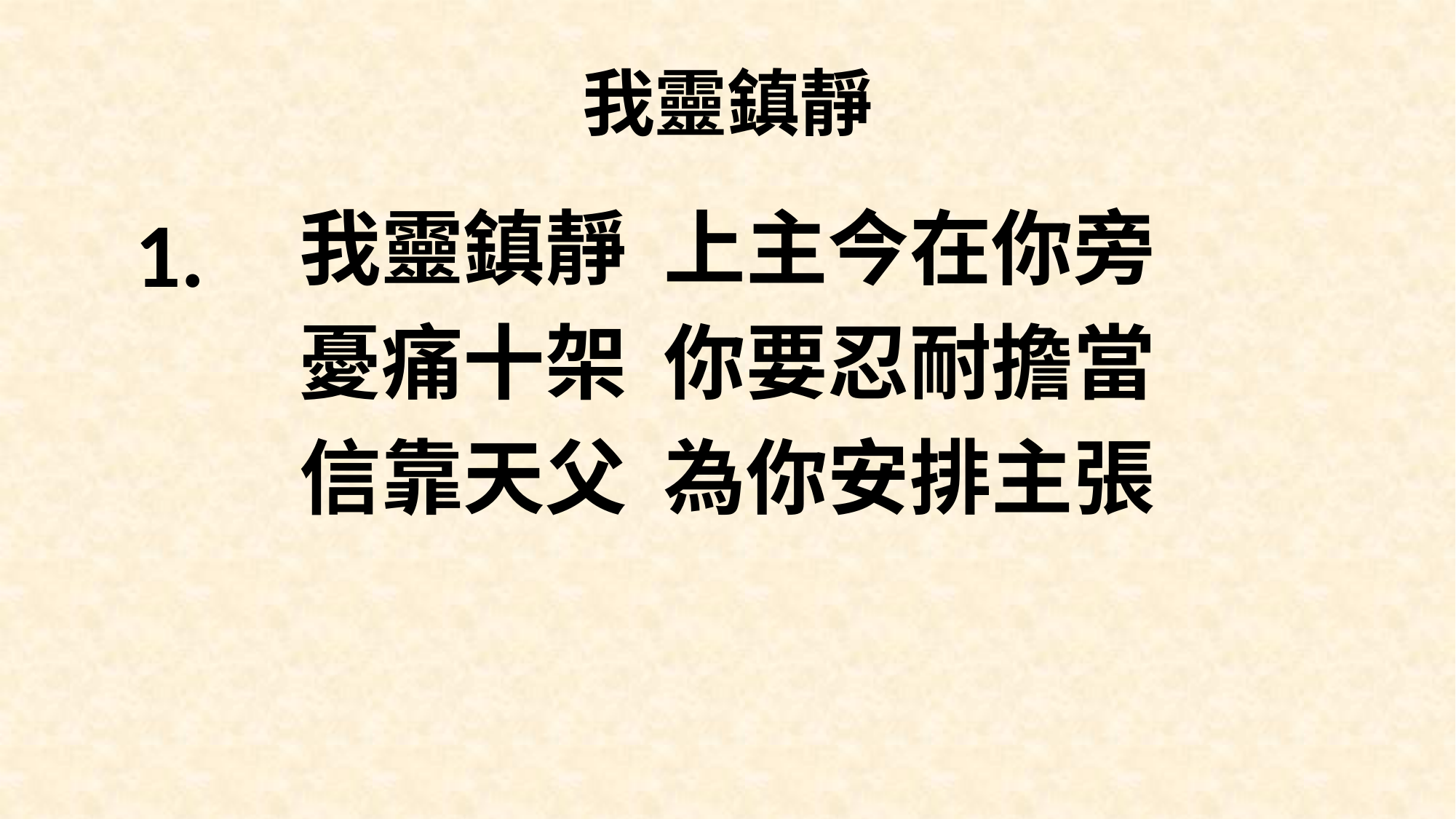

# 我靈鎮靜
我靈鎮靜  上主今在你旁
憂痛十架  你要忍耐擔當
信靠天父  為你安排主張
1.